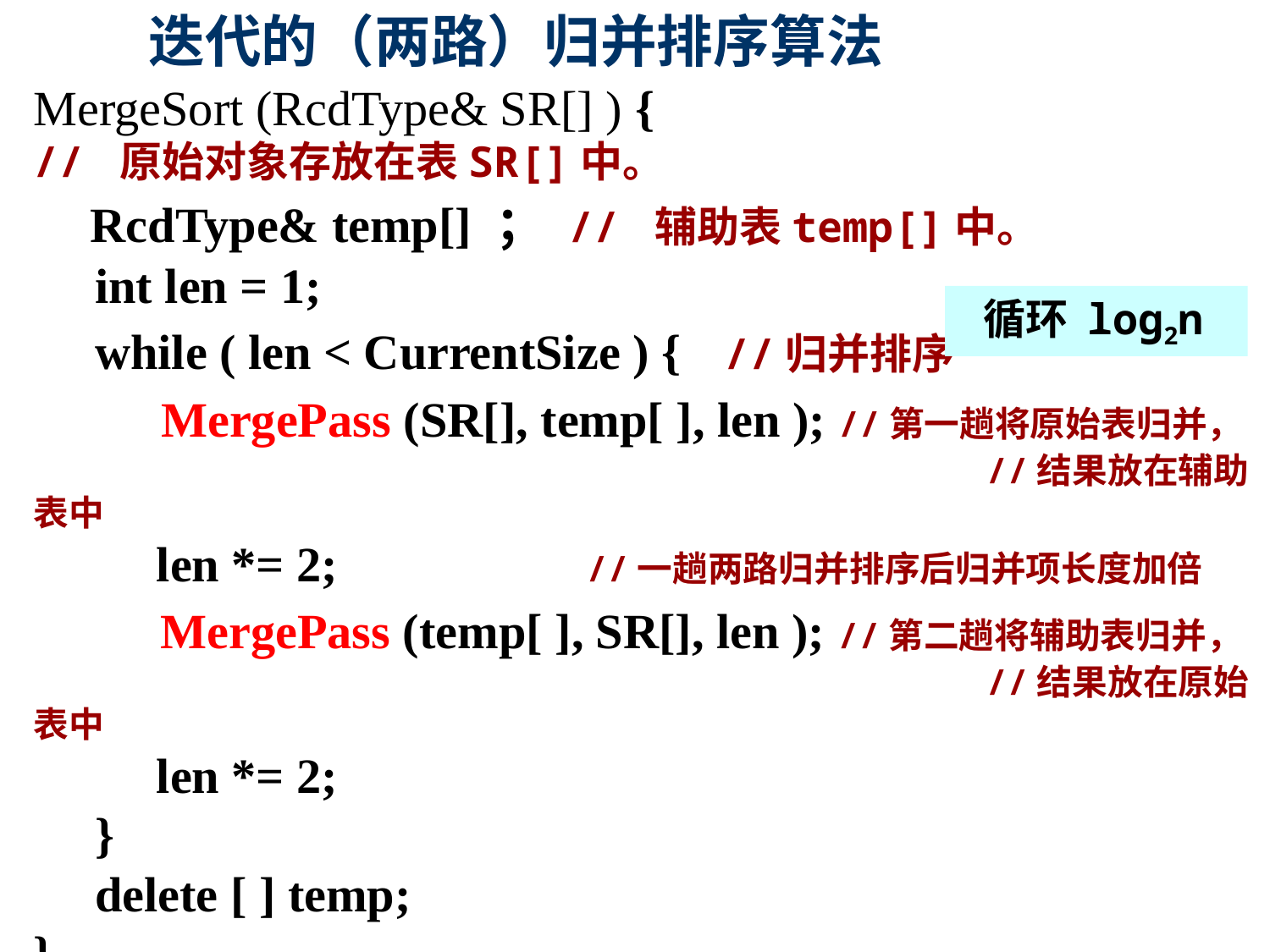

迭代的（两路）归并排序算法

MergeSort (RcdType& SR[] ) {
// 原始对象存放在表SR[]中。
    RcdType& temp[] ； // 辅助表temp[]中。
     int len = 1;
     while ( len < CurrentSize ) {   //归并排序
         MergePass (SR[], temp[ ], len ); //第一趟将原始表归并，
                                             //结果放在辅助表中
          len *= 2;	              //一趟两路归并排序后归并项长度加倍
	MergePass (temp[ ], SR[], len ); //第二趟将辅助表归并，
                                             //结果放在原始表中
          len *= 2;
     }
     delete [ ] temp;
}
 循环 log2n